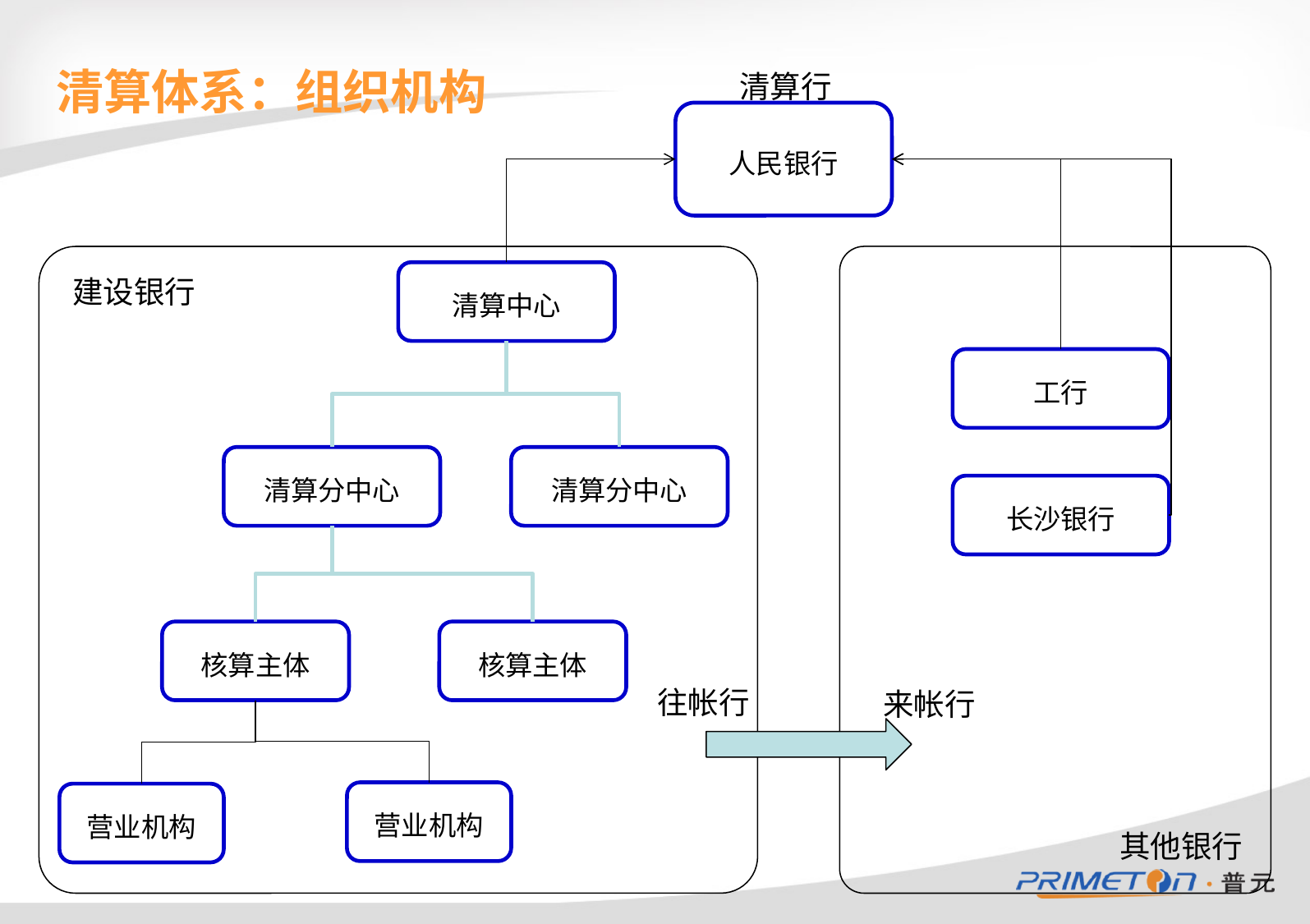

# 清算体系：组织机构
清算行
人民银行

清算中心
建设银行
工行
清算分中心
清算分中心
长沙银行
核算主体
核算主体
往帐行
来帐行

营业机构
营业机构
其他银行